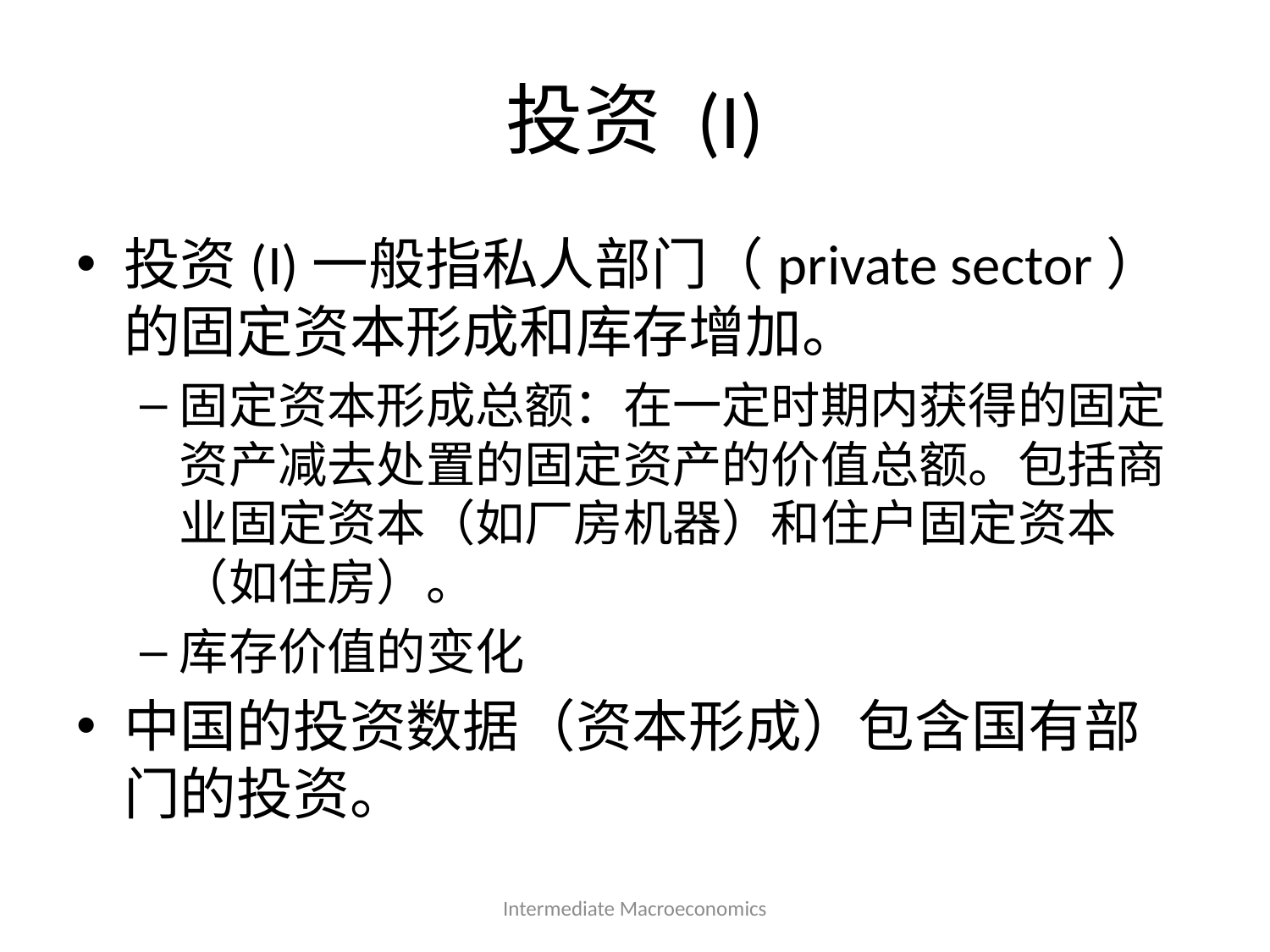

# 投资 (I)
投资(I)一般指私人部门（private sector）的固定资本形成和库存增加。
固定资本形成总额：在一定时期内获得的固定资产减去处置的固定资产的价值总额。包括商业固定资本（如厂房机器）和住户固定资本（如住房）。
库存价值的变化
中国的投资数据（资本形成）包含国有部门的投资。

Intermediate Macroeconomics